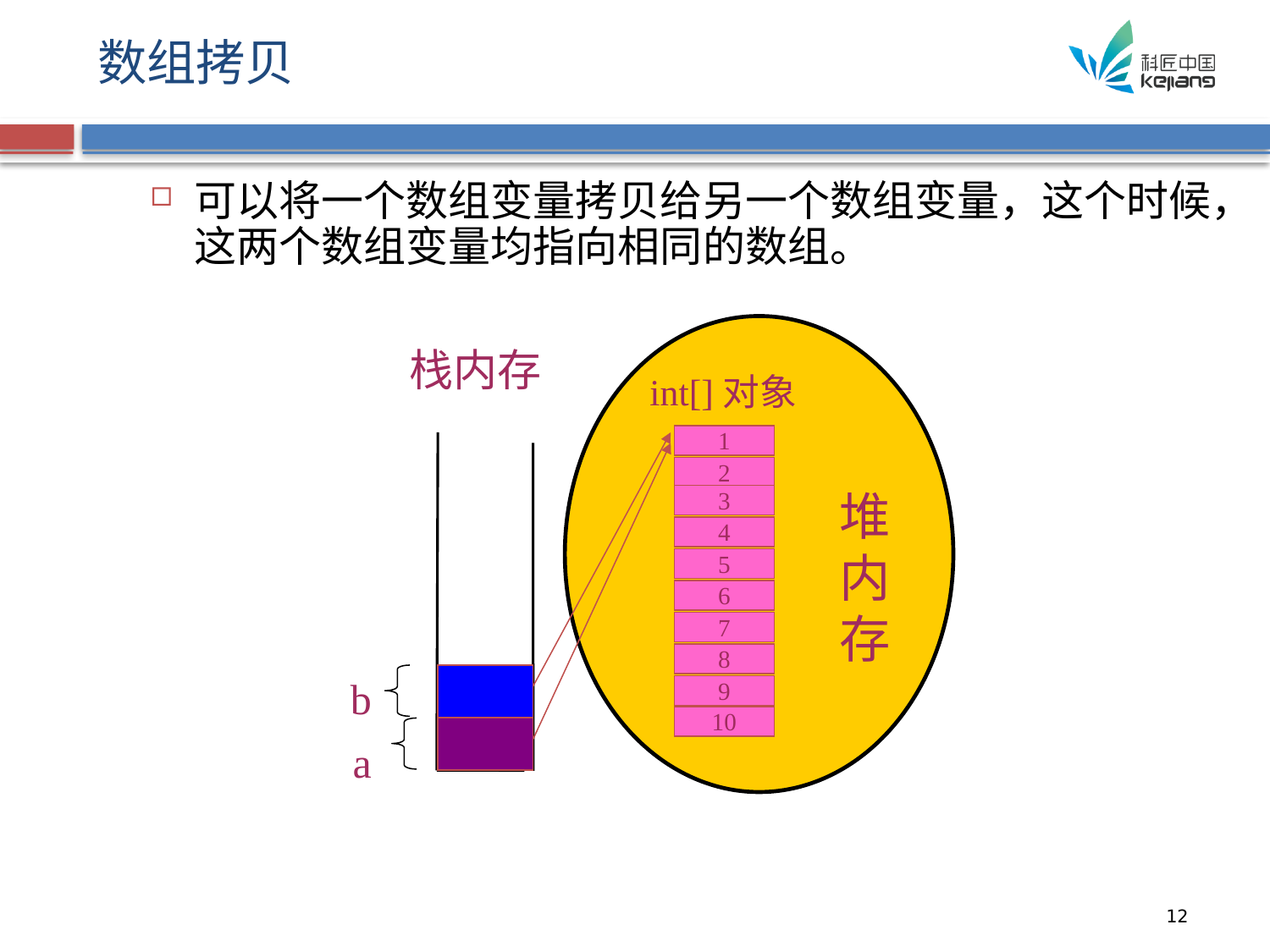

# 数组拷贝
可以将一个数组变量拷贝给另一个数组变量，这个时候，这两个数组变量均指向相同的数组。

栈内存
int[]对象
1

2
堆内存
3
4
5
6
7
8
b

9
10

a

12